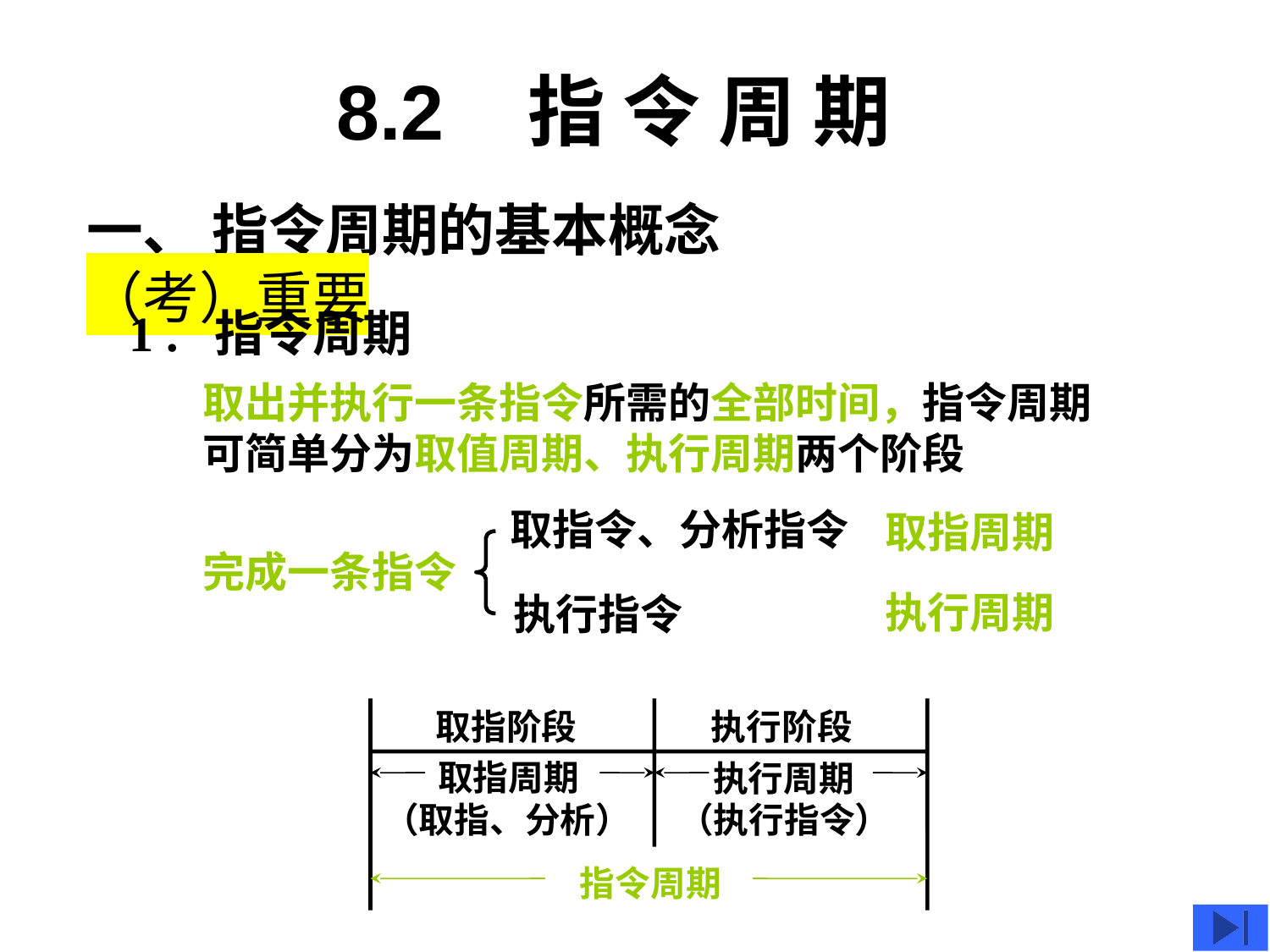

# 8.2   指 令 周 期
一、 指令周期的基本概念（考）重要
1 .  指令周期
取出并执行一条指令所需的全部时间，指令周期可简单分为取值周期、执行周期两个阶段
取指令、分析指令
取指周期

完成一条指令
执行周期
执行指令
取指阶段

执行阶段

取指周期
执行周期

（取指、分析）
（执行指令）
指令周期